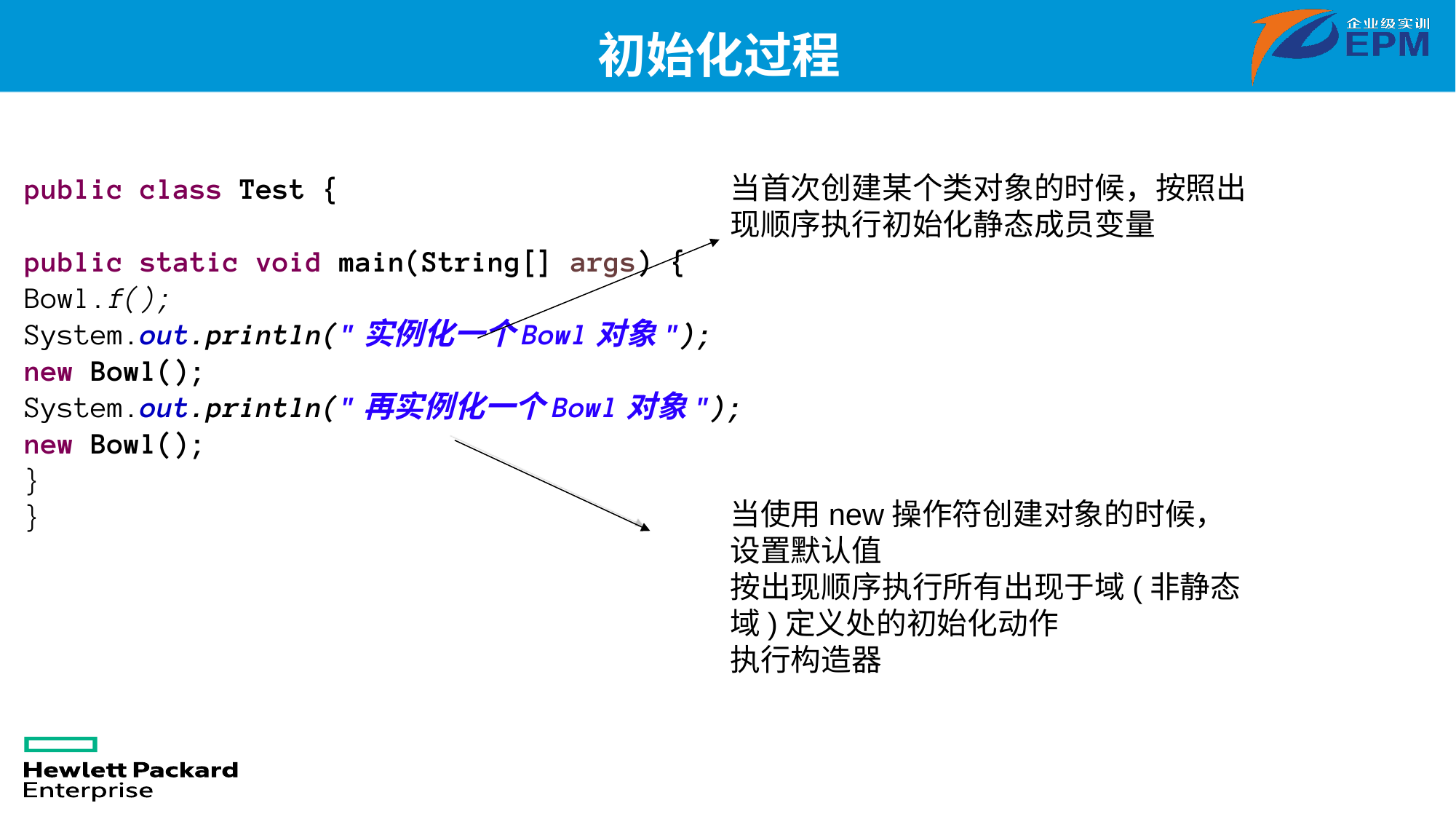

初始化过程
public class Test {

public static void main(String[] args) {
Bowl.f();
System.out.println("实例化一个Bowl对象");
new Bowl();
System.out.println("再实例化一个Bowl对象");
new Bowl();
}
}
当首次创建某个类对象的时候，按照出现顺序执行初始化静态成员变量
当使用new操作符创建对象的时候，设置默认值
按出现顺序执行所有出现于域(非静态域)定义处的初始化动作
执行构造器